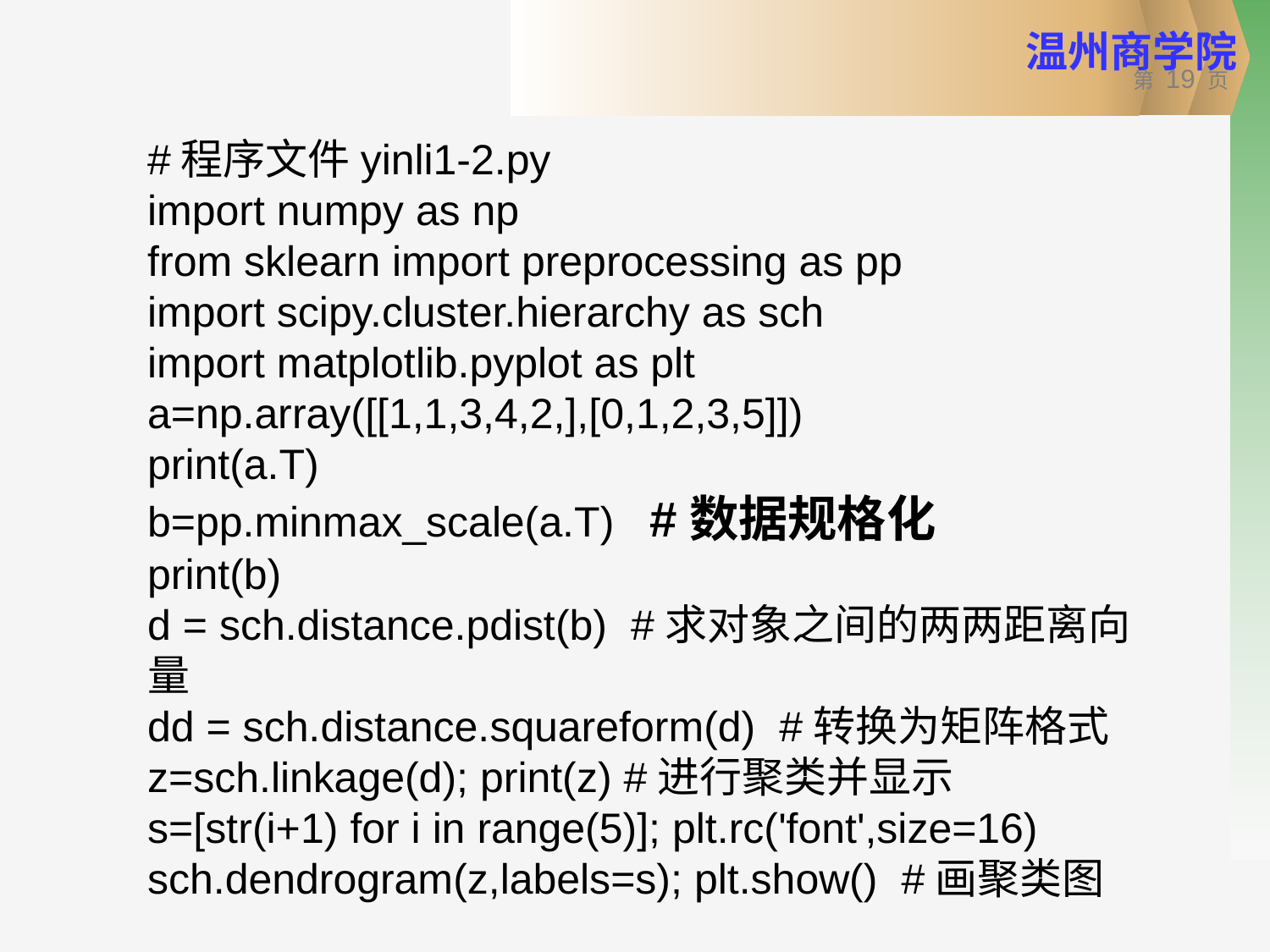

#程序文件yinli1-2.py
import numpy as np
from sklearn import preprocessing as pp
import scipy.cluster.hierarchy as sch
import matplotlib.pyplot as plt
a=np.array([[1,1,3,4,2,],[0,1,2,3,5]])
print(a.T)
b=pp.minmax_scale(a.T)   #数据规格化
print(b)
d = sch.distance.pdist(b)  #求对象之间的两两距离向量
dd = sch.distance.squareform(d)  #转换为矩阵格式
z=sch.linkage(d); print(z) #进行聚类并显示
s=[str(i+1) for i in range(5)]; plt.rc('font',size=16)
sch.dendrogram(z,labels=s); plt.show()  #画聚类图